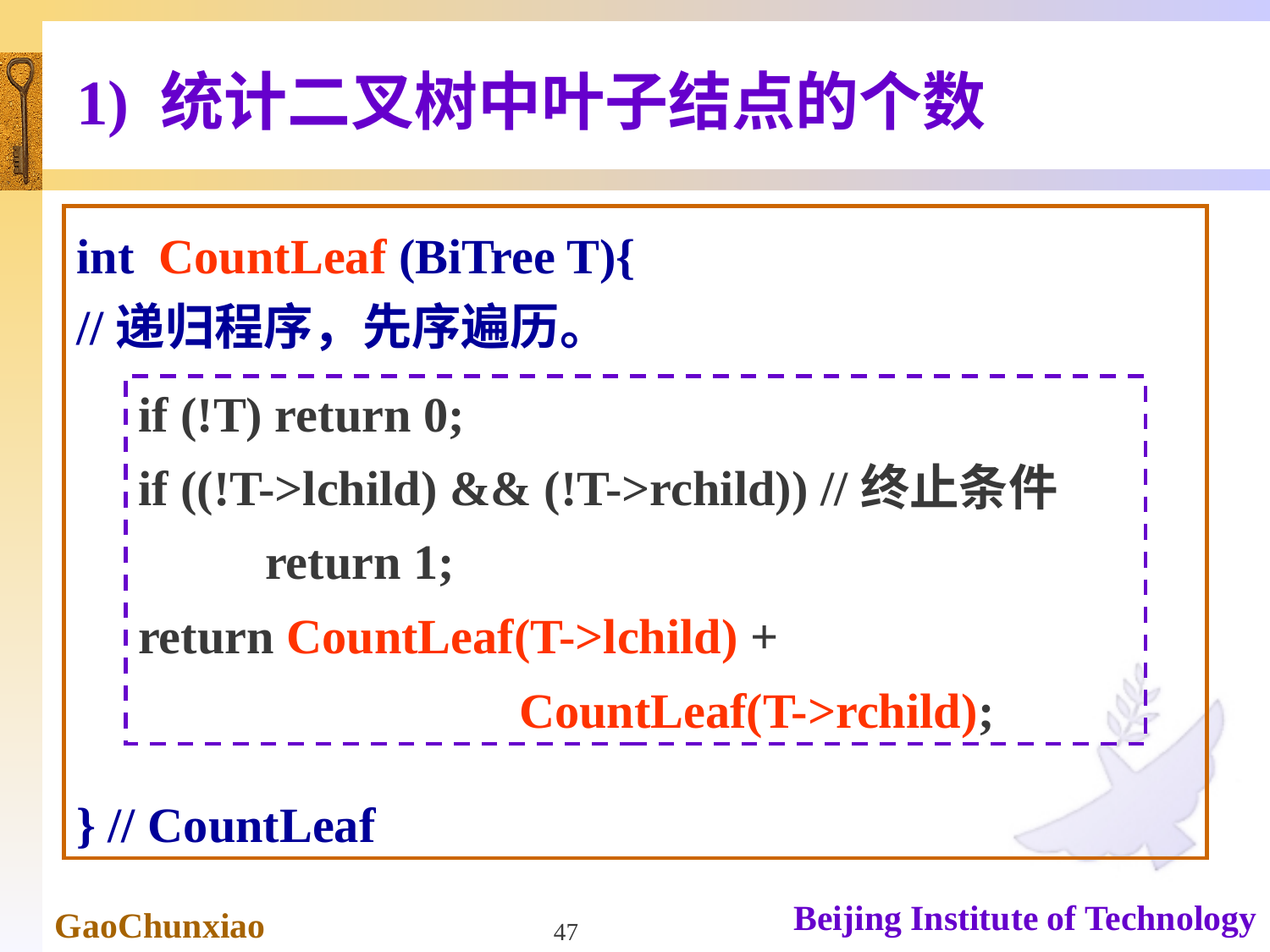

# 1) 统计二叉树中叶子结点的个数
int  CountLeaf (BiTree T){
//递归程序，先序遍历。

} // CountLeaf
if (!T) return 0;
if ((!T->lchild) && (!T->rchild)) //终止条件
	return 1;
return CountLeaf(T->lchild) +
			CountLeaf(T->rchild);
47